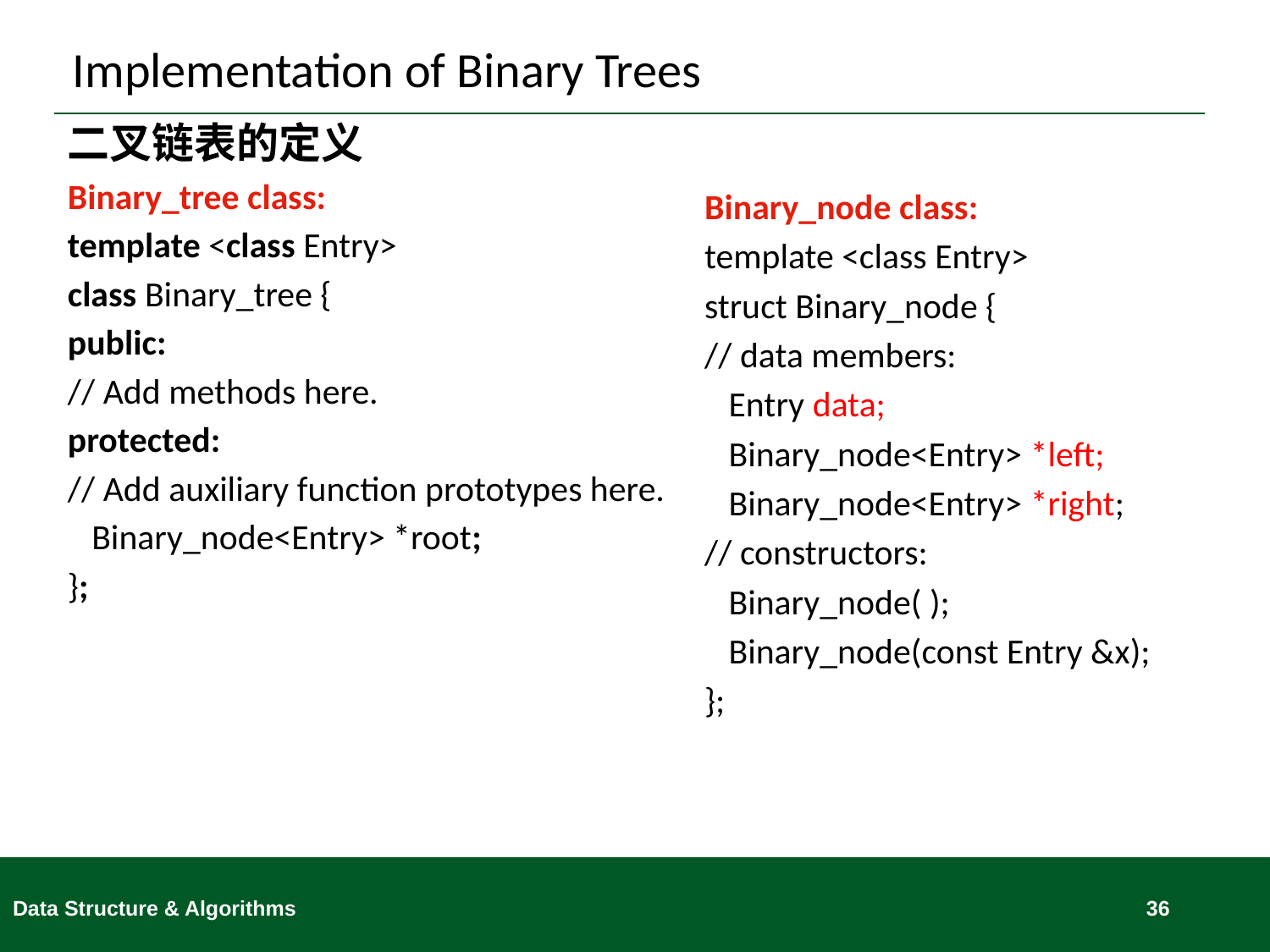

# Implementation of Binary Trees
二叉链表的定义
Binary_tree class:
template <class Entry>
class Binary_tree {
public:
// Add methods here.
protected:
// Add auxiliary function prototypes here.
   Binary_node<Entry> *root;
};
Binary_node class:
template <class Entry>
struct Binary_node {
// data members:
   Entry data;
   Binary_node<Entry> *left;
   Binary_node<Entry> *right;
// constructors:
   Binary_node( );
   Binary_node(const Entry &x);
};
Data Structure & Algorithms
36